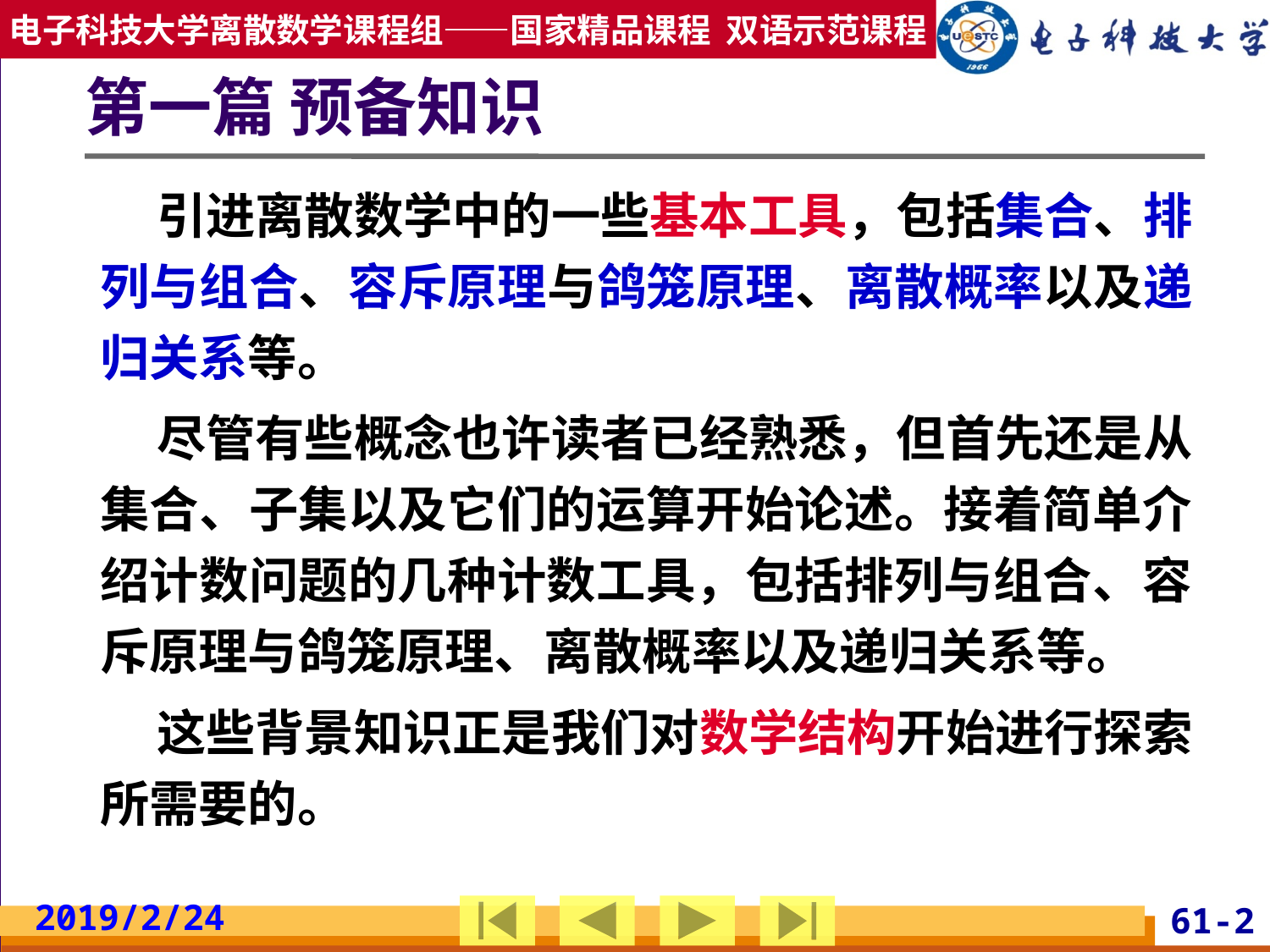

# 第一篇 预备知识
    引进离散数学中的一些基本工具，包括集合、排列与组合、容斥原理与鸽笼原理、离散概率以及递归关系等。
    尽管有些概念也许读者已经熟悉，但首先还是从集合、子集以及它们的运算开始论述。接着简单介绍计数问题的几种计数工具，包括排列与组合、容斥原理与鸽笼原理、离散概率以及递归关系等。
    这些背景知识正是我们对数学结构开始进行探索所需要的。
2019/2/24